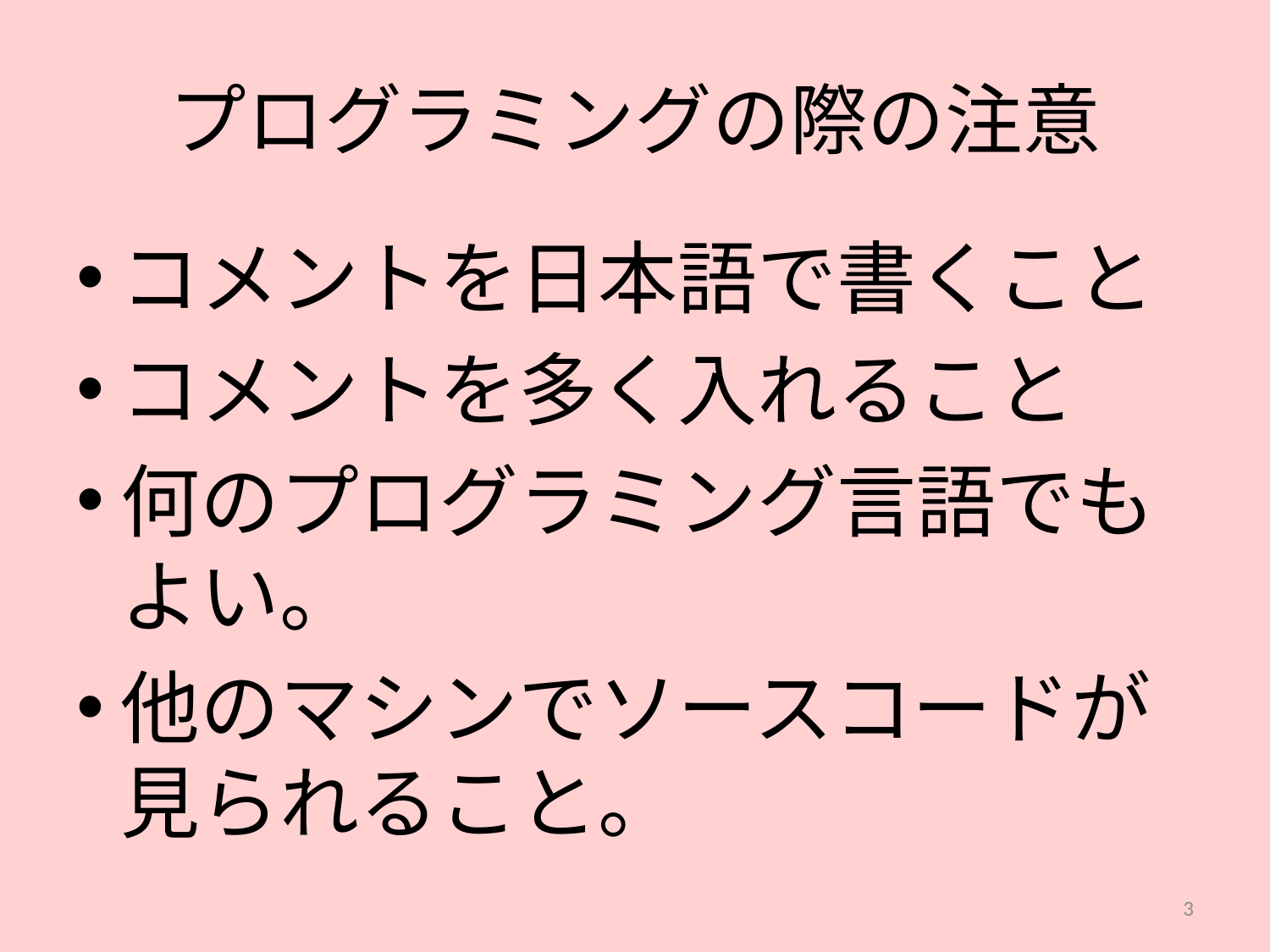

# プログラミングの際の注意
コメントを日本語で書くこと
コメントを多く入れること
何のプログラミング言語でもよい。
他のマシンでソースコードが見られること。
3